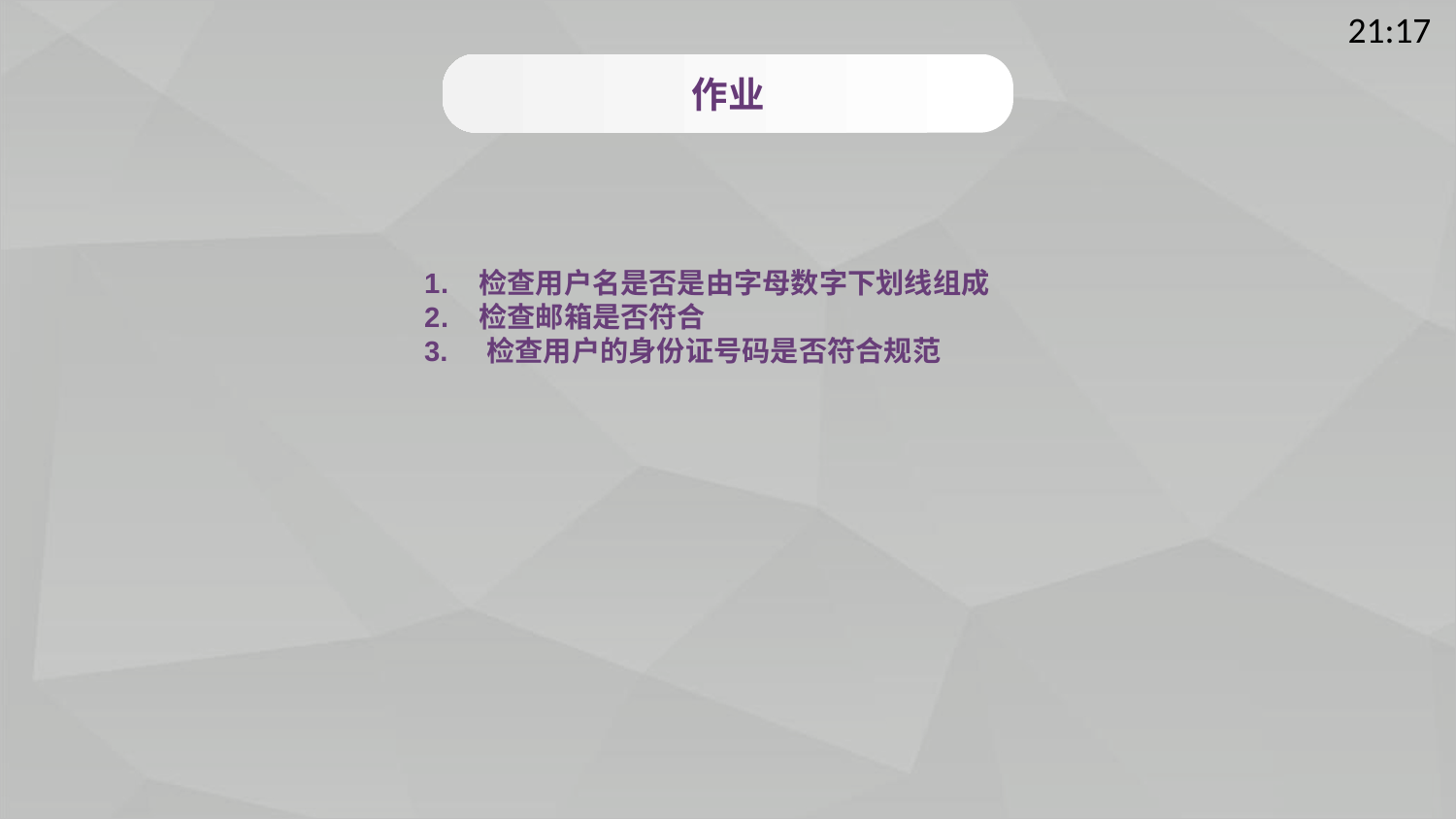

作业
检查用户名是否是由字母数字下划线组成
检查邮箱是否符合
3.    检查用户的身份证号码是否符合规范